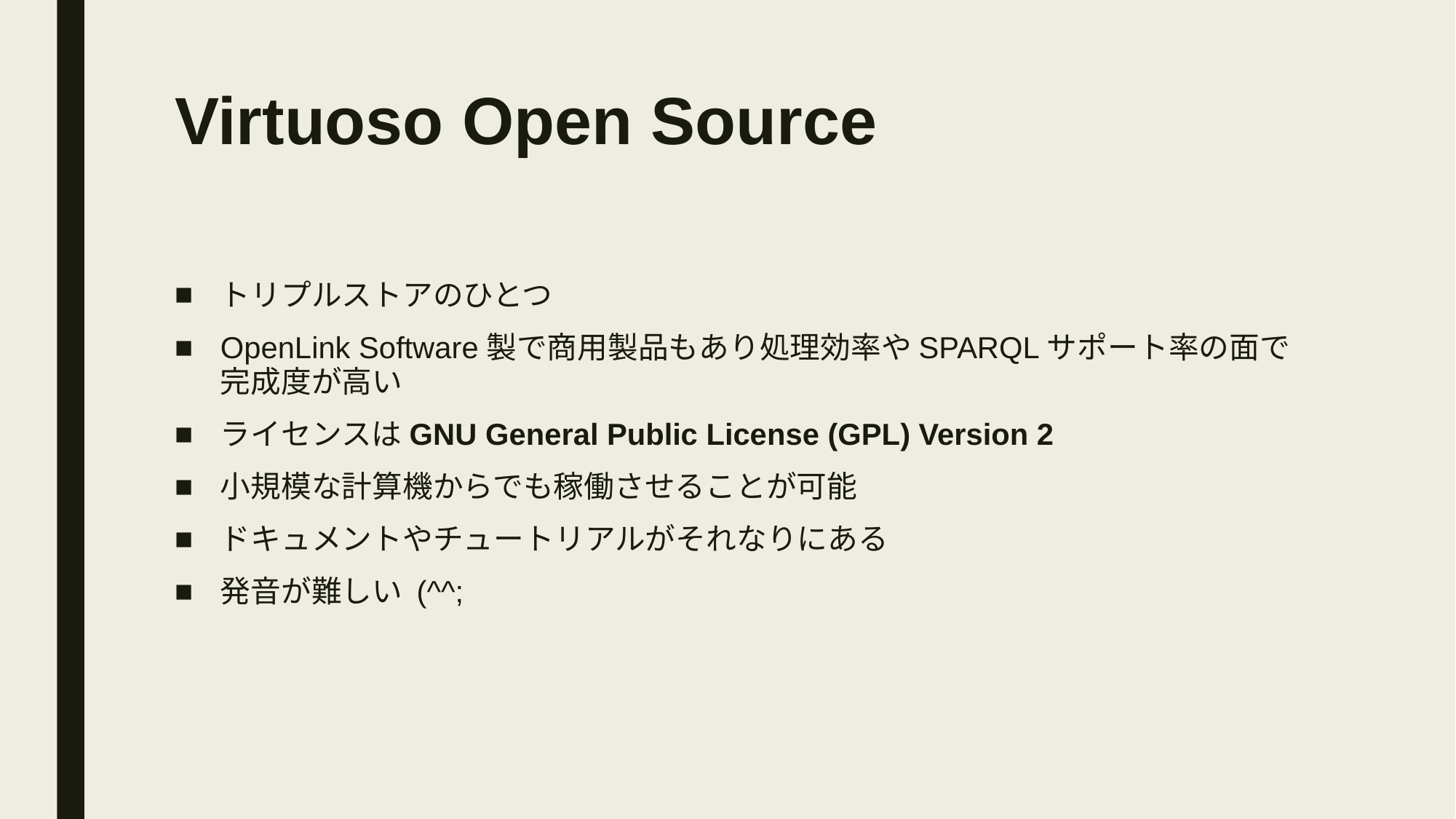

# Virtuoso Open Source
トリプルストアのひとつ
OpenLink Software製で商用製品もあり処理効率やSPARQLサポート率の面で完成度が高い
ライセンスはGNU General Public License (GPL) Version 2
小規模な計算機からでも稼働させることが可能
ドキュメントやチュートリアルがそれなりにある
発音が難しい (^^;